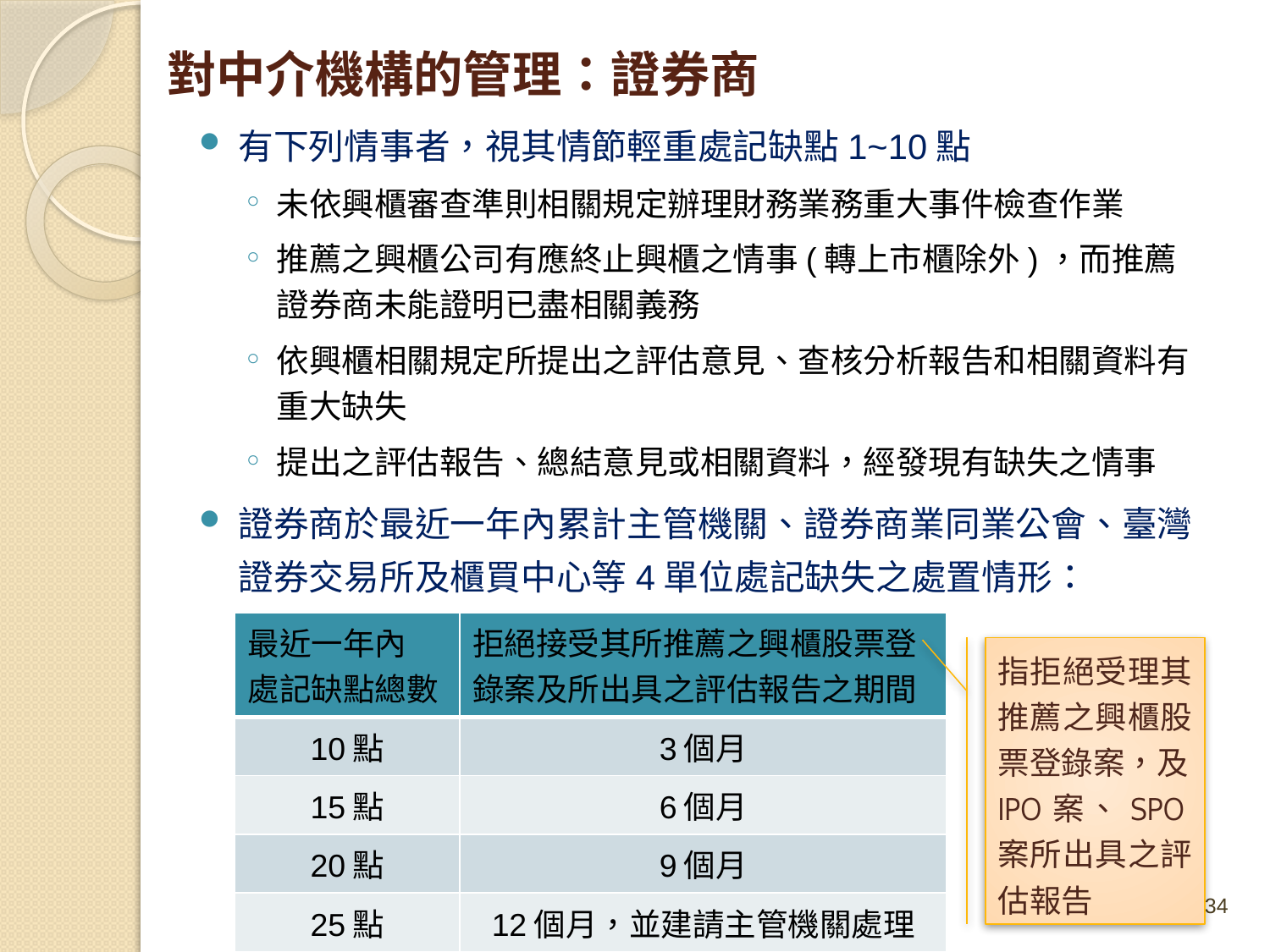

# 對中介機構的管理：證券商
有下列情事者，視其情節輕重處記缺點1~10點
未依興櫃審查準則相關規定辦理財務業務重大事件檢查作業
推薦之興櫃公司有應終止興櫃之情事(轉上市櫃除外)，而推薦證券商未能證明已盡相關義務
依興櫃相關規定所提出之評估意見、查核分析報告和相關資料有重大缺失
提出之評估報告、總結意見或相關資料，經發現有缺失之情事
證券商於最近一年內累計主管機關、證券商業同業公會、臺灣證券交易所及櫃買中心等4單位處記缺失之處置情形：

| 最近一年內 處記缺點總數 | 拒絕接受其所推薦之興櫃股票登錄案及所出具之評估報告之期間 |
| --- | --- |
| 10點 | 3個月 |
| 15點 | 6個月 |
| 20點 | 9個月 |
| 25點 | 12個月，並建請主管機關處理 |
指拒絕受理其推薦之興櫃股票登錄案，及IPO案、SPO案所出具之評估報告
34